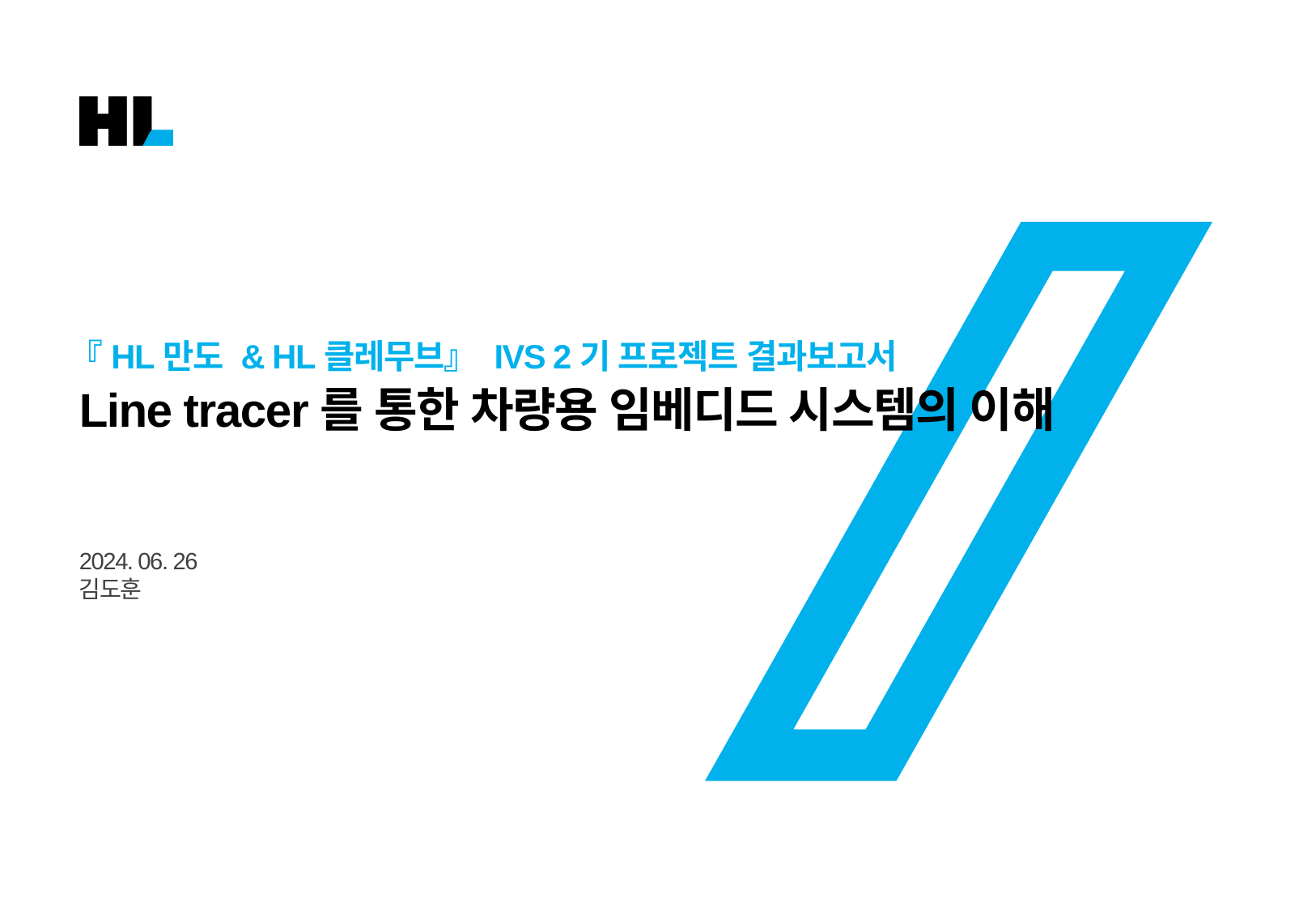

# 『HL만도 & HL클레무브』 IVS 2기 프로젝트 결과보고서
Line tracer를 통한 차량용 임베디드 시스템의 이해
2024. 06. 26
김도훈